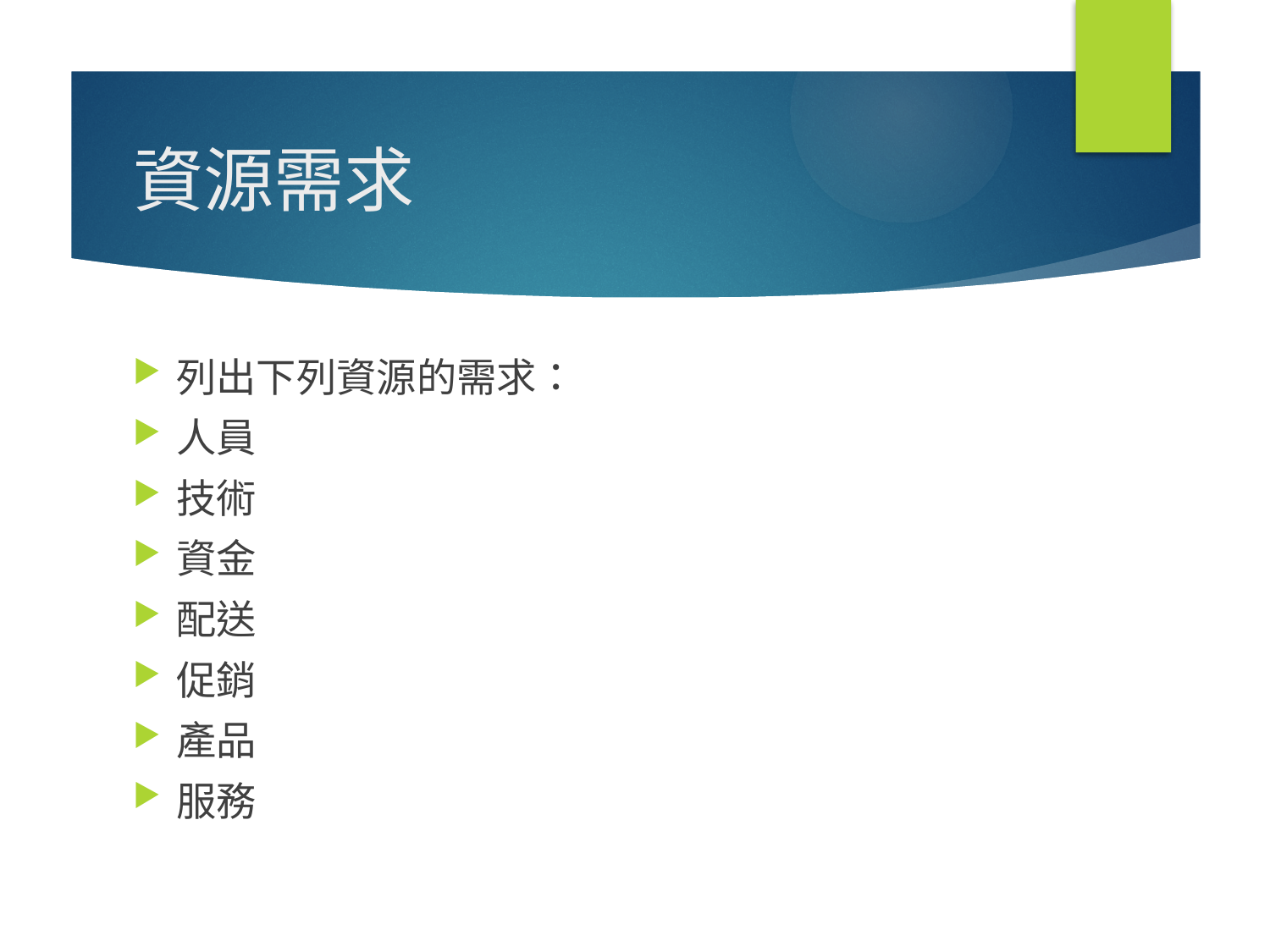

# 資源需求
列出下列資源的需求：
人員
技術
資金
配送
促銷
產品
服務